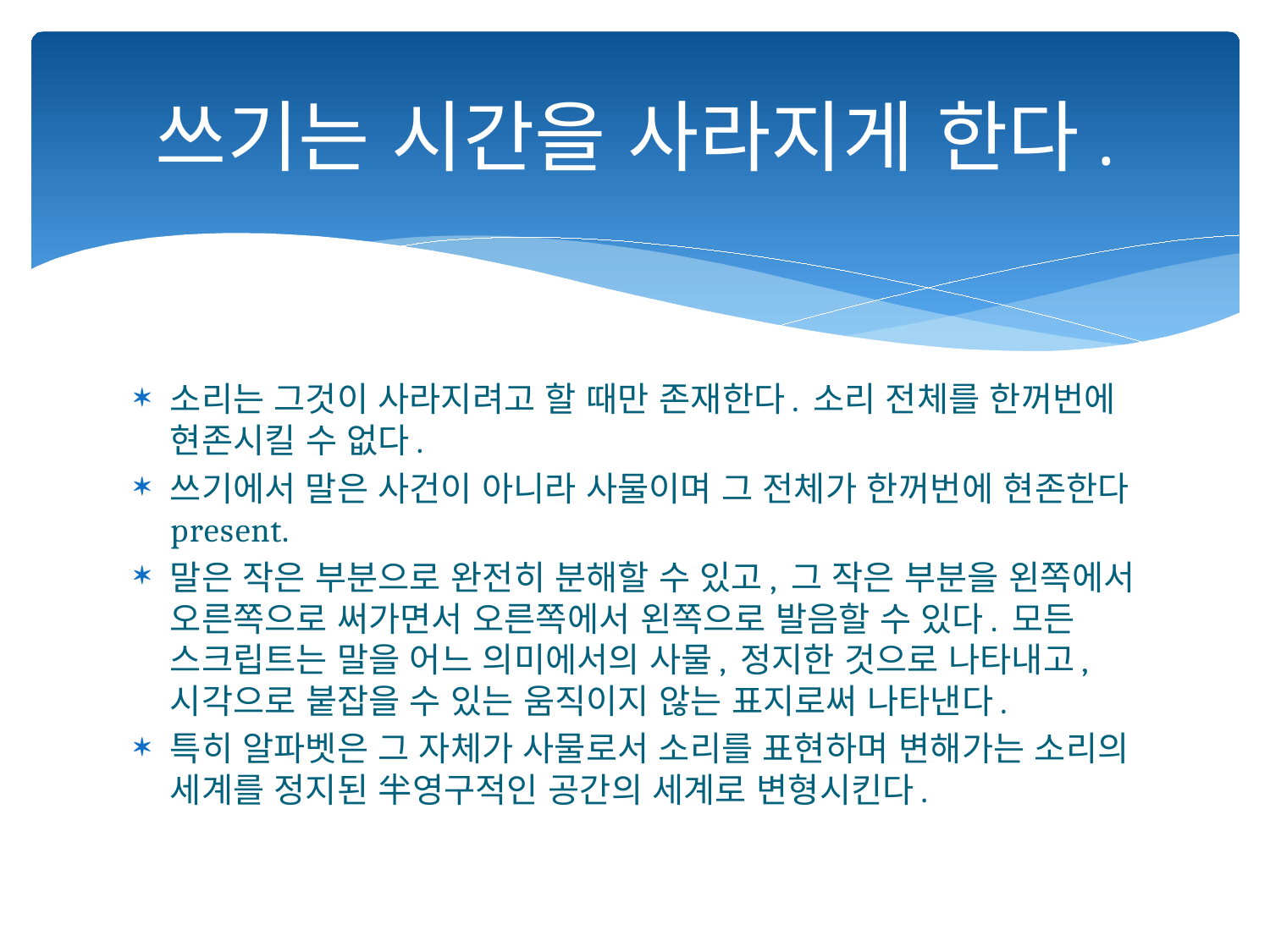

# 쓰기는 시간을 사라지게 한다.
소리는 그것이 사라지려고 할 때만 존재한다. 소리 전체를 한꺼번에 현존시킬 수 없다.
쓰기에서 말은 사건이 아니라 사물이며 그 전체가 한꺼번에 현존한다present.
말은 작은 부분으로 완전히 분해할 수 있고, 그 작은 부분을 왼쪽에서 오른쪽으로 써가면서 오른쪽에서 왼쪽으로 발음할 수 있다. 모든 스크립트는 말을 어느 의미에서의 사물, 정지한 것으로 나타내고, 시각으로 붙잡을 수 있는 움직이지 않는 표지로써 나타낸다.
특히 알파벳은 그 자체가 사물로서 소리를 표현하며 변해가는 소리의 세계를 정지된 半영구적인 공간의 세계로 변형시킨다.